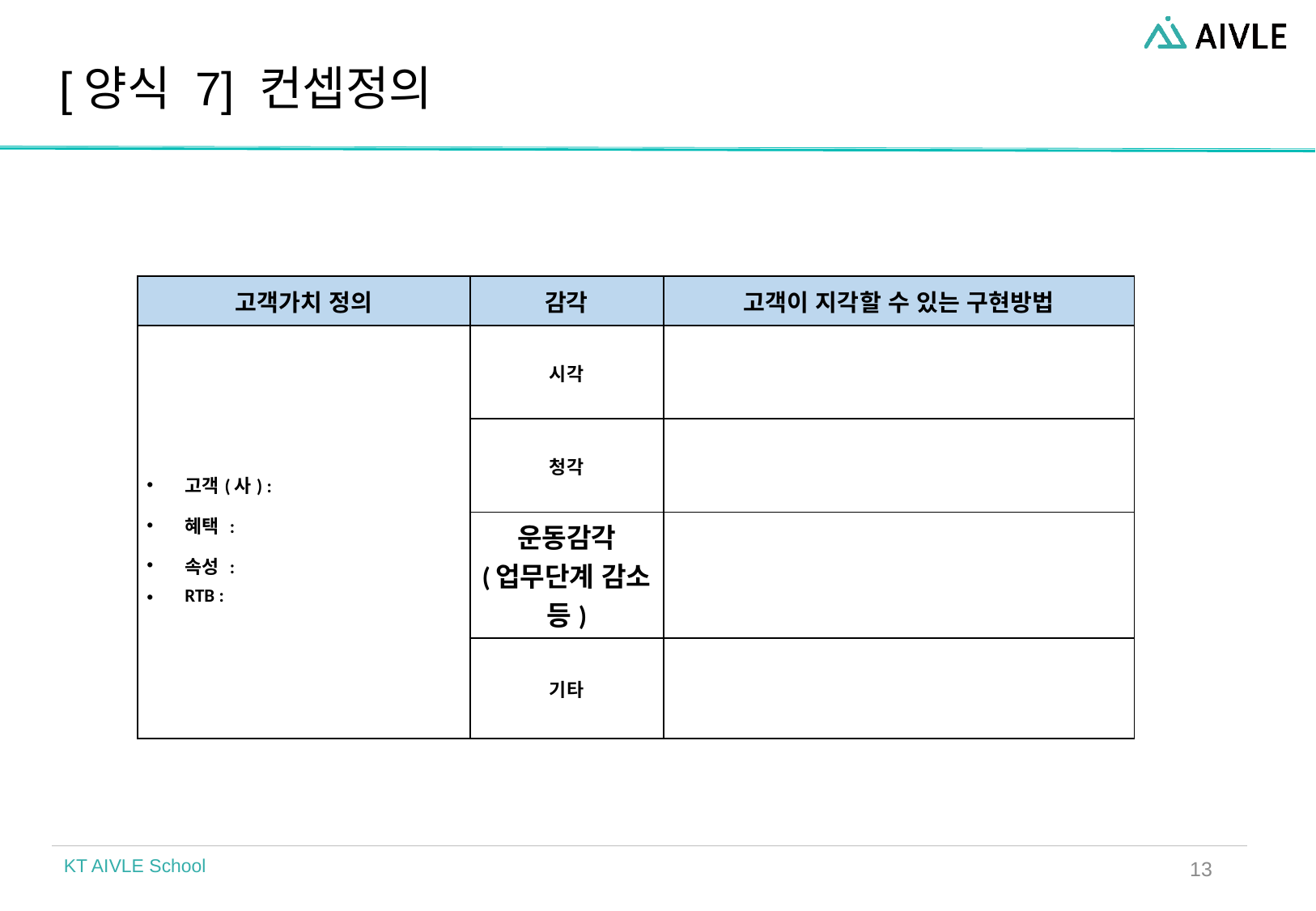

# [양식 7] 컨셉정의
| 고객가치 정의 | 감각 | 고객이 지각할 수 있는 구현방법 |
| --- | --- | --- |
| 고객(사) : 혜택 : 속성 : RTB : | 시각 |  |
|  | 청각 |  |
|  | 운동감각 (업무단계 감소 등) |  |
|  | 기타 |  |